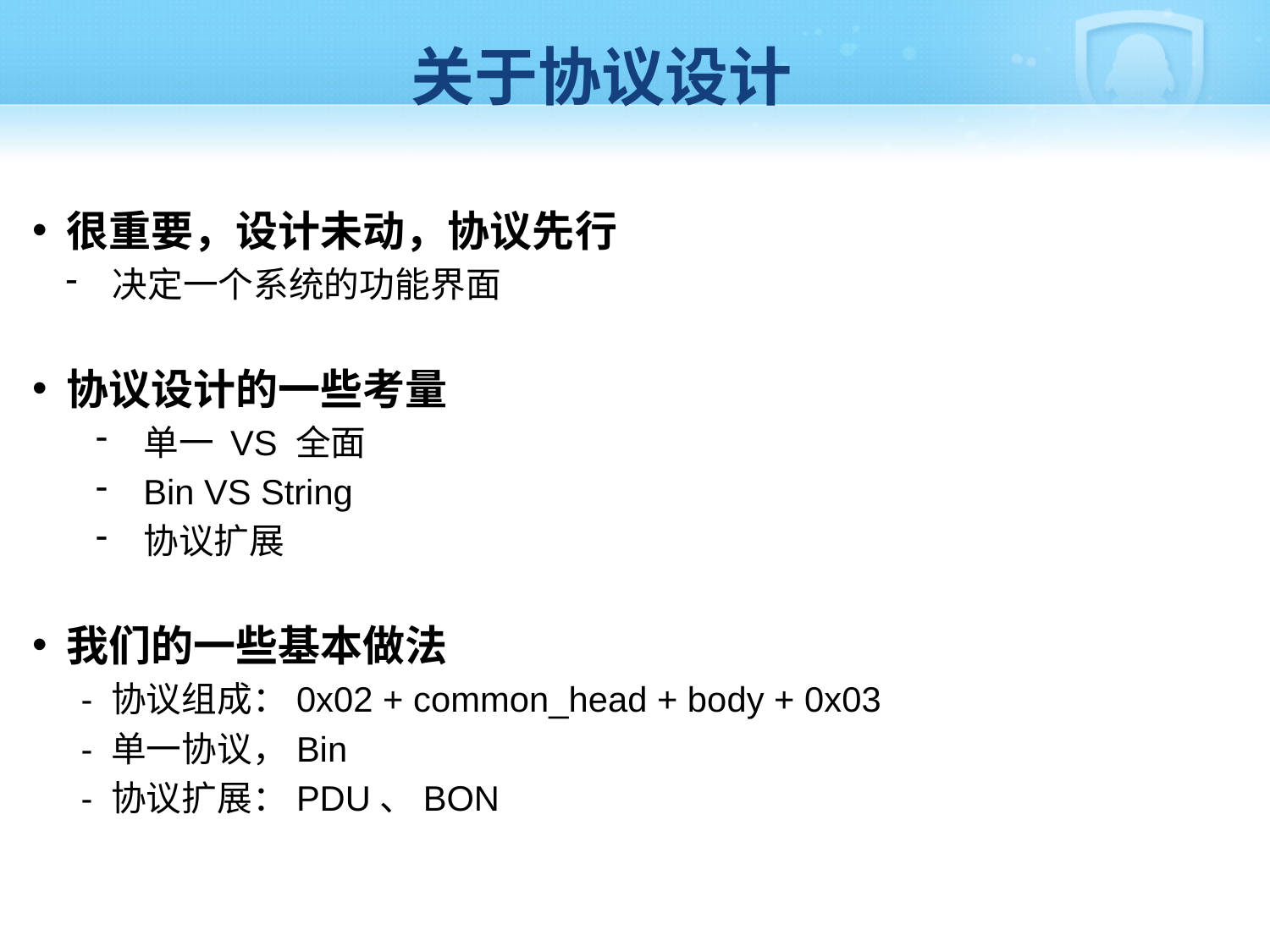

# 关于协议设计
 很重要，设计未动，协议先行
 决定一个系统的功能界面

 协议设计的一些考量
单一 VS 全面
Bin VS String
协议扩展

 我们的一些基本做法
     - 协议组成：0x02 + common_head + body + 0x03
     - 单一协议，Bin
     - 协议扩展：PDU、BON